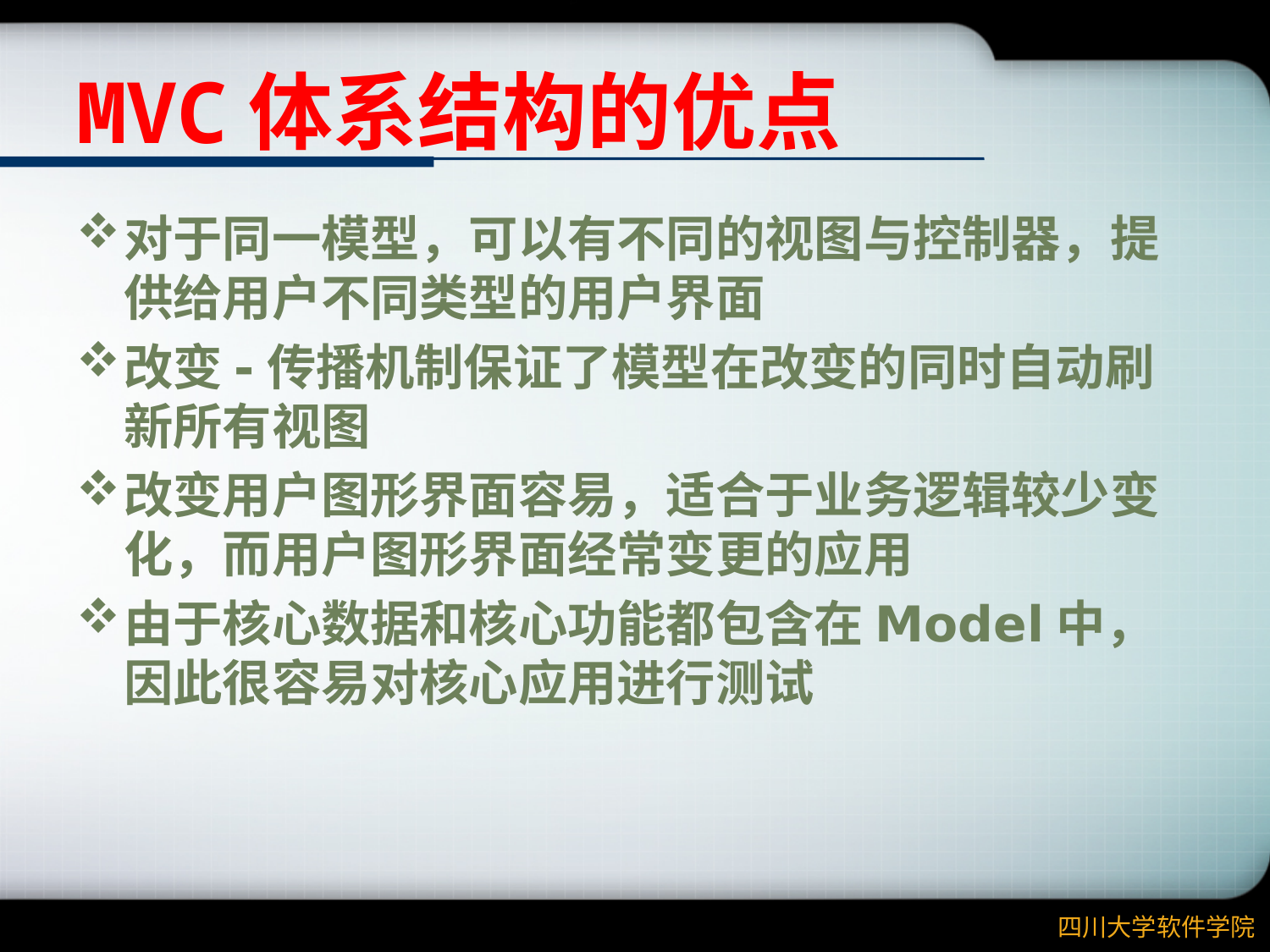

# MVC体系结构的优点
对于同一模型，可以有不同的视图与控制器，提供给用户不同类型的用户界面
改变-传播机制保证了模型在改变的同时自动刷新所有视图
改变用户图形界面容易，适合于业务逻辑较少变化，而用户图形界面经常变更的应用
由于核心数据和核心功能都包含在Model中，因此很容易对核心应用进行测试